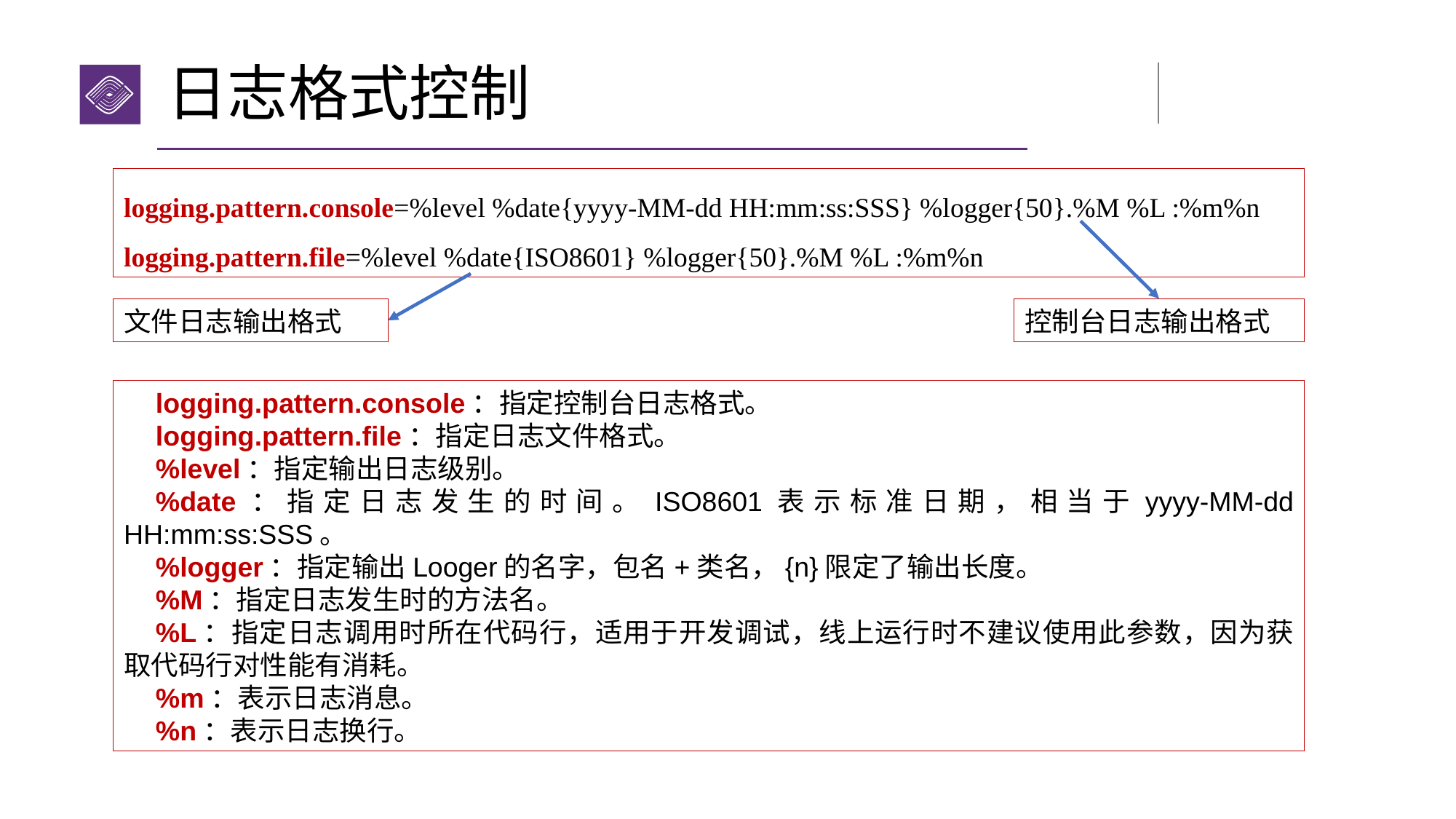

# 日志格式控制
logging.pattern.console=%level %date{yyyy-MM-dd HH:mm:ss:SSS} %logger{50}.%M %L :%m%n
logging.pattern.file=%level %date{ISO8601} %logger{50}.%M %L :%m%n
文件日志输出格式
控制台日志输出格式
logging.pattern.console：指定控制台日志格式。
logging.pattern.file：指定日志文件格式。
%level：指定输出日志级别。
%date：指定日志发生的时间。ISO8601表示标准日期，相当于yyyy-MM-dd HH:mm:ss:SSS。
%logger：指定输出Looger的名字，包名+类名，{n}限定了输出长度。
%M：指定日志发生时的方法名。
%L：指定日志调用时所在代码行，适用于开发调试，线上运行时不建议使用此参数，因为获取代码行对性能有消耗。
%m：表示日志消息。
%n：表示日志换行。
36